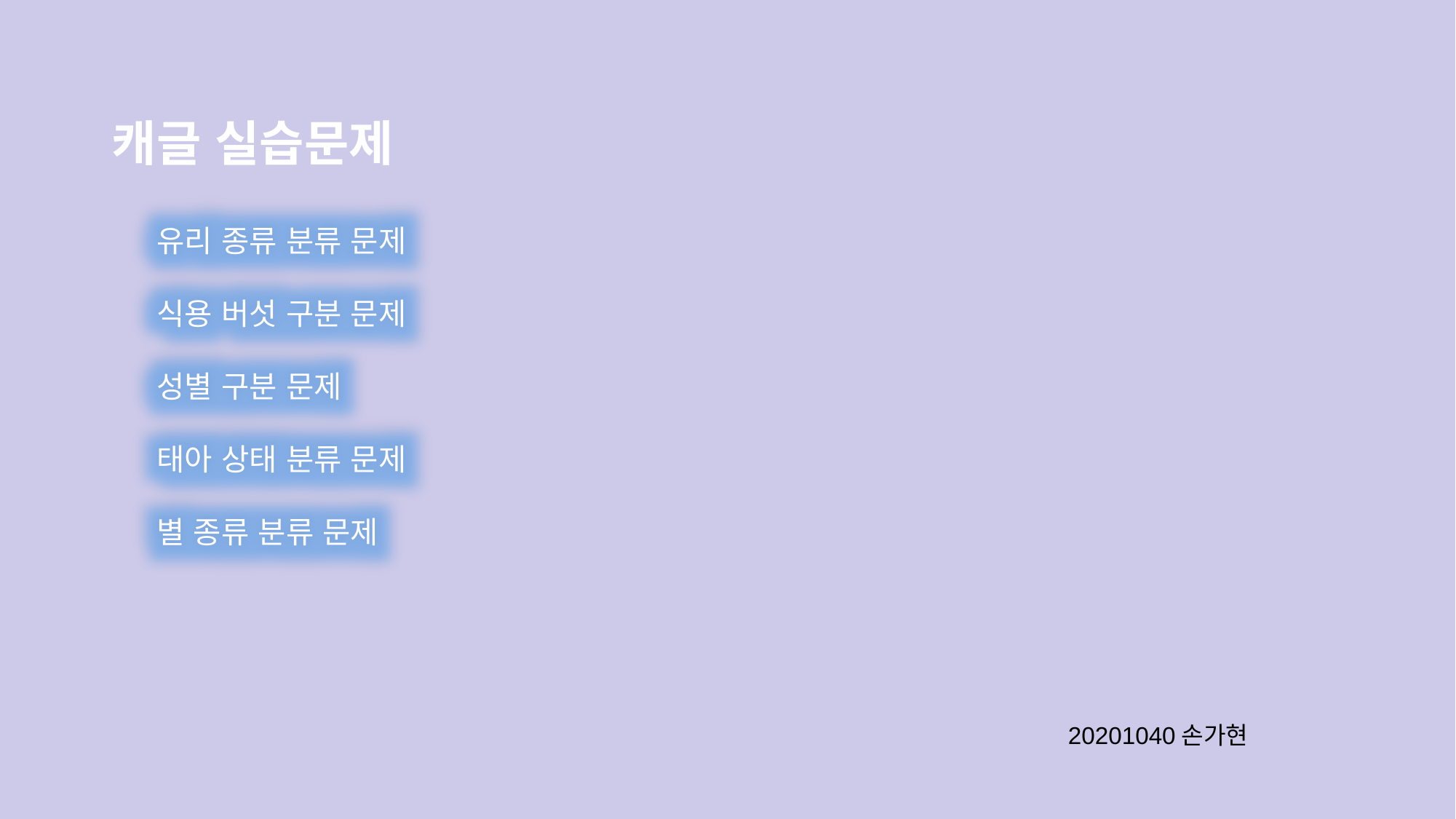

캐글 실습문제
유리 종류 분류 문제

식용 버섯 구분 문제

성별 구분 문제

태아 상태 분류 문제

별 종류 분류 문제
20201040손가현